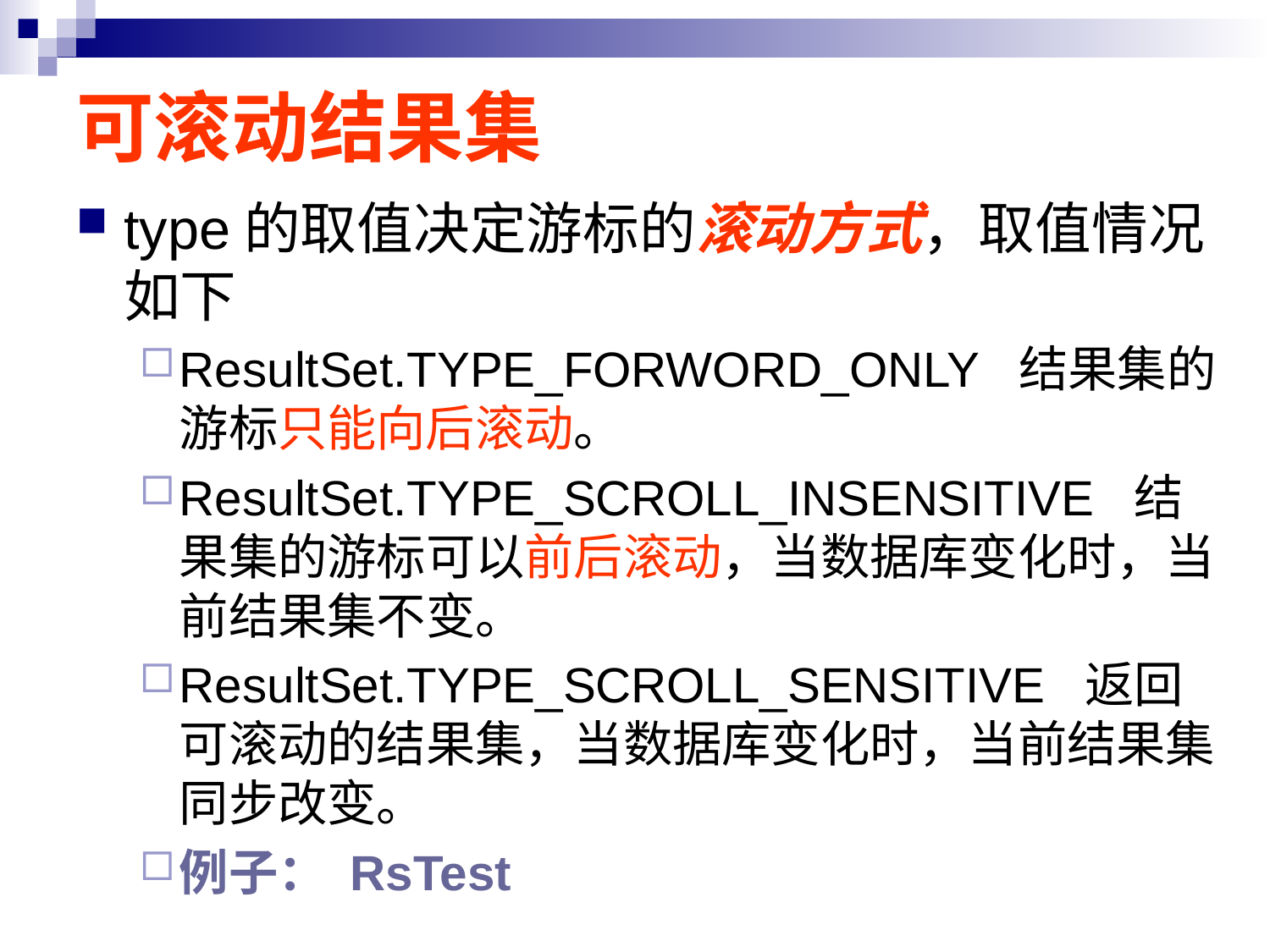

# 可滚动结果集
type的取值决定游标的滚动方式，取值情况如下
ResultSet.TYPE_FORWORD_ONLY  结果集的游标只能向后滚动。
ResultSet.TYPE_SCROLL_INSENSITIVE  结果集的游标可以前后滚动，当数据库变化时，当前结果集不变。
ResultSet.TYPE_SCROLL_SENSITIVE  返回可滚动的结果集，当数据库变化时，当前结果集同步改变。
例子： RsTest
11